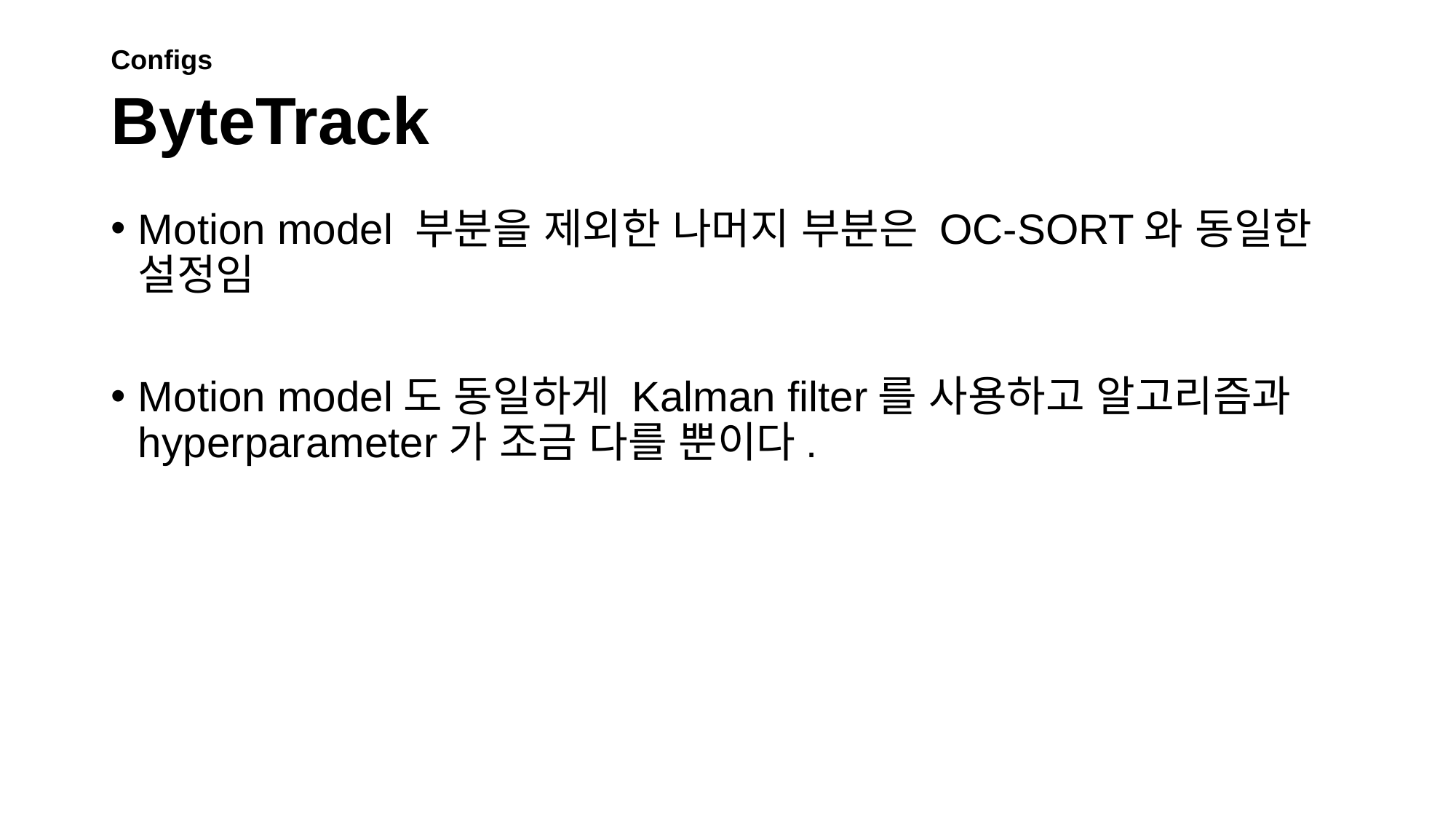

Configs
# ByteTrack
Motion model 부분을 제외한 나머지 부분은 OC-SORT와 동일한 설정임

Motion model도 동일하게 Kalman filter를 사용하고 알고리즘과 hyperparameter가 조금 다를 뿐이다.